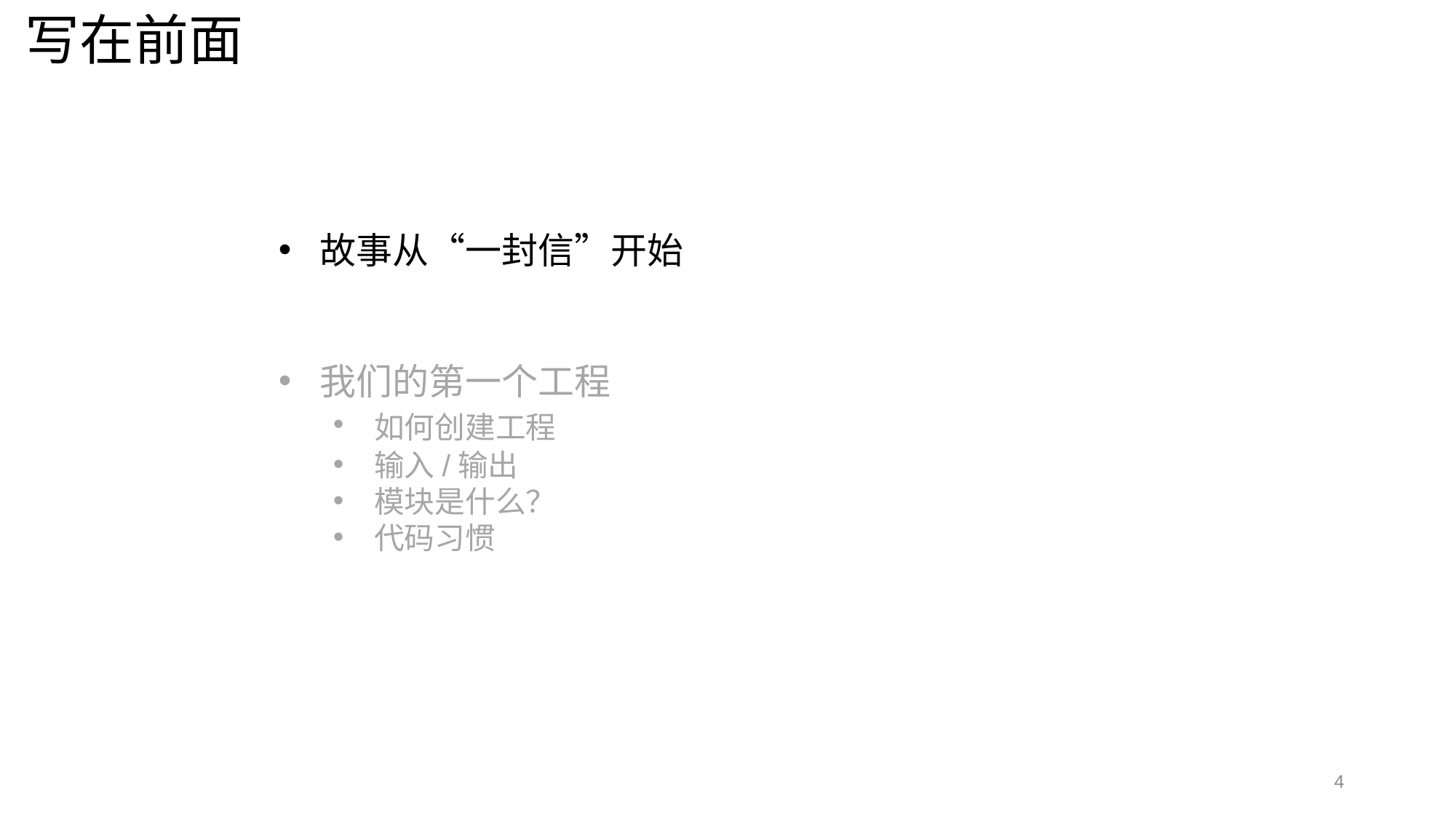

写在前面
故事从“一封信”开始

我们的第一个工程
如何创建工程
输入/输出
模块是什么？
代码习惯
4